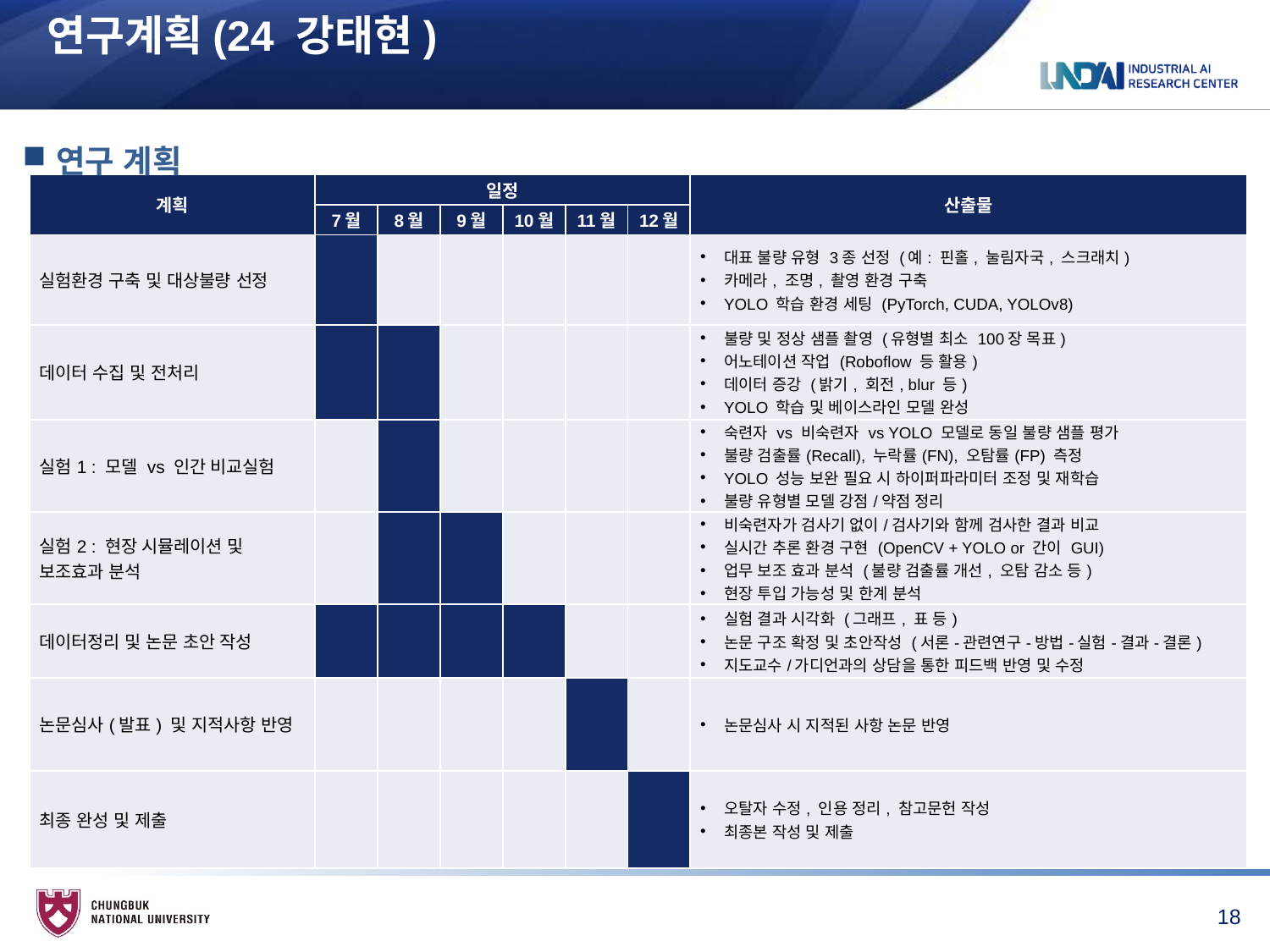

# 연구계획(24 강태현)
연구 계획
| 계획 | 일정 |  |  |  |  |  | 산출물 |
| --- | --- | --- | --- | --- | --- | --- | --- |
|  | 7월 | 8월 | 9월 | 10월 | 11월 | 12월 |  |
| 실험환경 구축 및 대상불량 선정 |  |  |  |  |  |  | 대표 불량 유형 3종 선정 (예: 핀홀, 눌림자국, 스크래치) 카메라, 조명, 촬영 환경 구축 YOLO 학습 환경 세팅 (PyTorch, CUDA, YOLOv8) |
| 데이터 수집 및 전처리 |  |  |  |  |  |  | 불량 및 정상 샘플 촬영 (유형별 최소 100장 목표) 어노테이션 작업 (Roboflow 등 활용) 데이터 증강 (밝기, 회전, blur 등) YOLO 학습 및 베이스라인 모델 완성 |
| 실험1 : 모델 vs 인간 비교실험 |  |  |  |  |  |  | 숙련자 vs 비숙련자 vs YOLO 모델로 동일 불량 샘플 평가 불량 검출률(Recall), 누락률(FN), 오탐률(FP) 측정 YOLO 성능 보완 필요 시 하이퍼파라미터 조정 및 재학습 불량 유형별 모델 강점/약점 정리 |
| 실험2 : 현장 시뮬레이션 및 보조효과 분석 |  |  |  |  |  |  | 비숙련자가 검사기 없이/검사기와 함께 검사한 결과 비교 실시간 추론 환경 구현 (OpenCV + YOLO or 간이 GUI) 업무 보조 효과 분석 (불량 검출률 개선, 오탐 감소 등) 현장 투입 가능성 및 한계 분석 |
| 데이터정리 및 논문 초안 작성 |  |  |  |  |  |  | 실험 결과 시각화 (그래프, 표 등) 논문 구조 확정 및 초안작성 (서론-관련연구-방법-실험-결과-결론) 지도교수/가디언과의 상담을 통한 피드백 반영 및 수정 |
| 논문심사(발표) 및 지적사항 반영 |  |  |  |  |  |  | 논문심사 시 지적된 사항 논문 반영 |
| 최종 완성 및 제출 |  |  |  |  |  |  | 오탈자 수정, 인용 정리, 참고문헌 작성 최종본 작성 및 제출 |